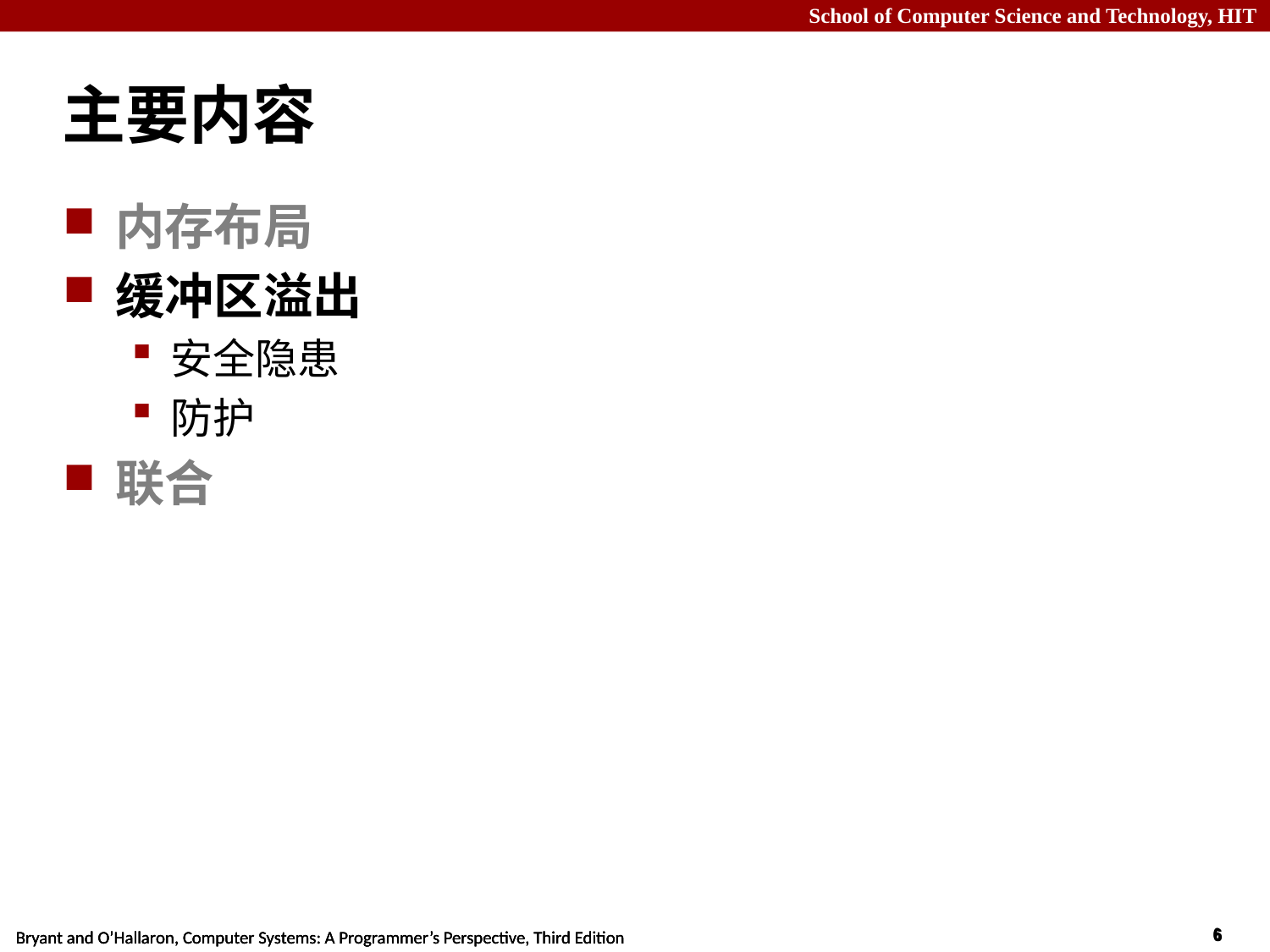

# 主要内容
内存布局
缓冲区溢出
安全隐患
防护
联合